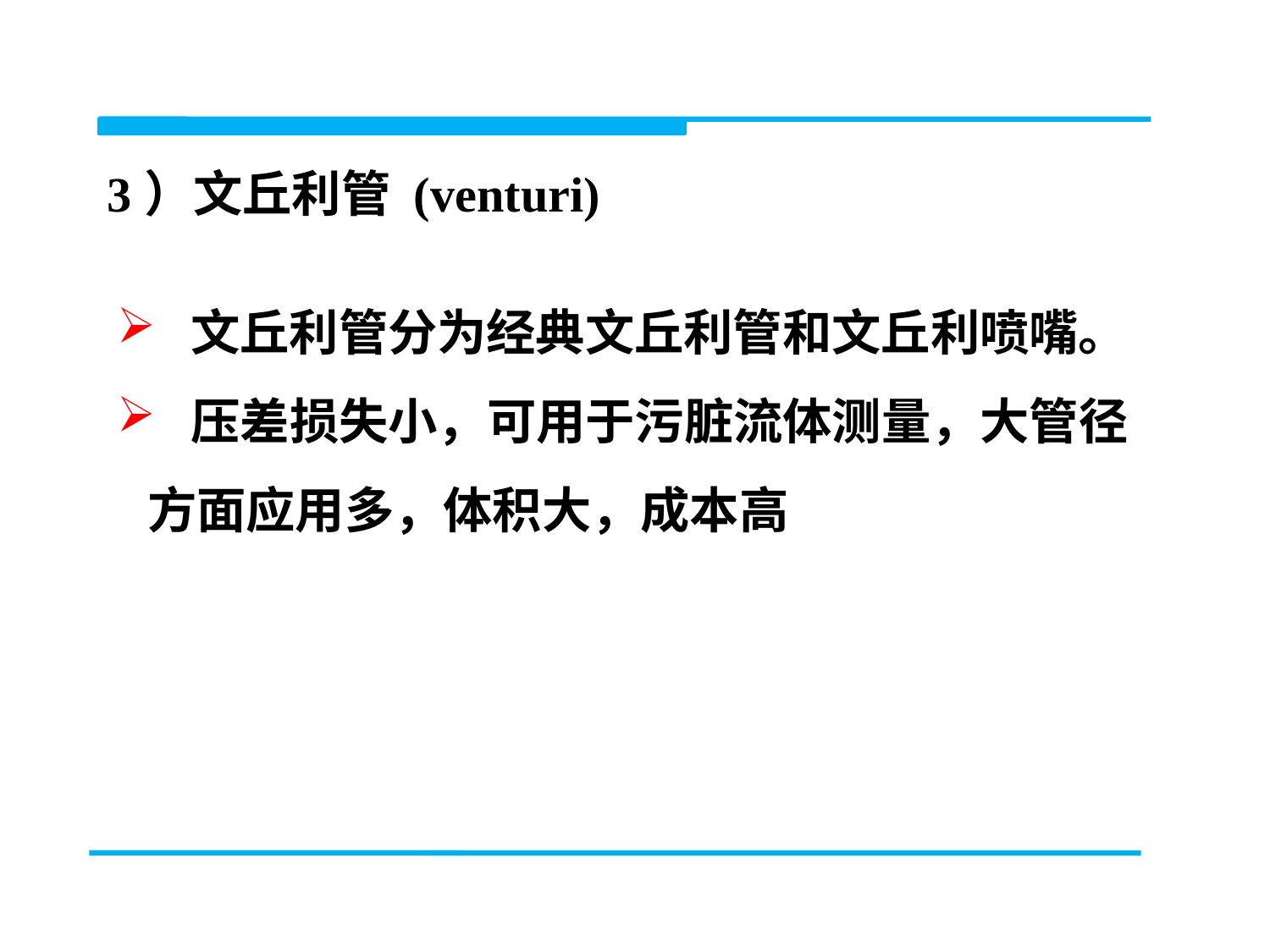

3）文丘利管 (venturi)

  文丘利管分为经典文丘利管和文丘利喷嘴。
  压差损失小，可用于污脏流体测量，大管径方面应用多，体积大，成本高